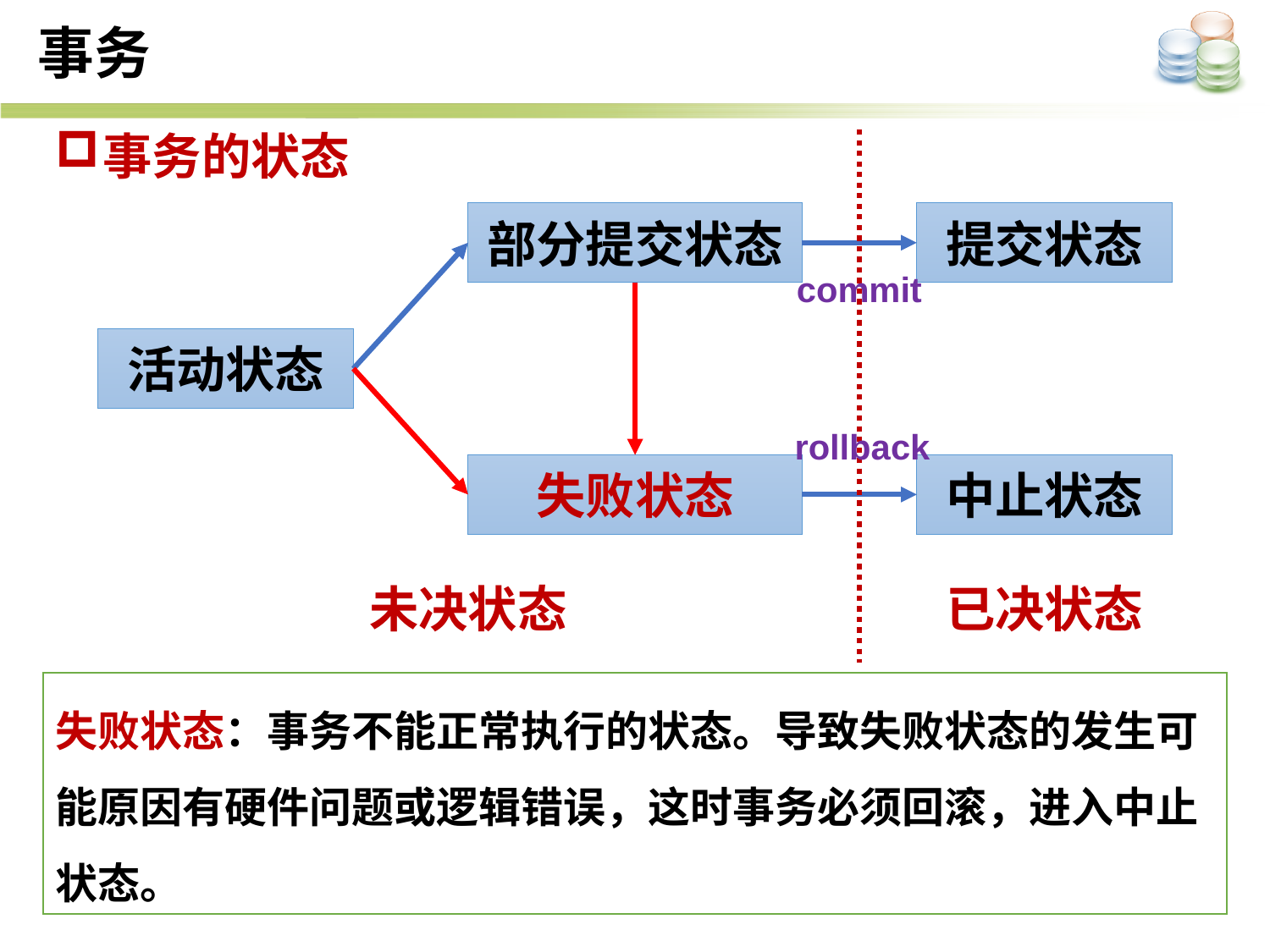

事务
事务的状态
部分提交状态
提交状态
活动状态
失败状态
中止状态
commit
rollback
未决状态
已决状态
失败状态：事务不能正常执行的状态。导致失败状态的发生可能原因有硬件问题或逻辑错误，这时事务必须回滚，进入中止状态。
8